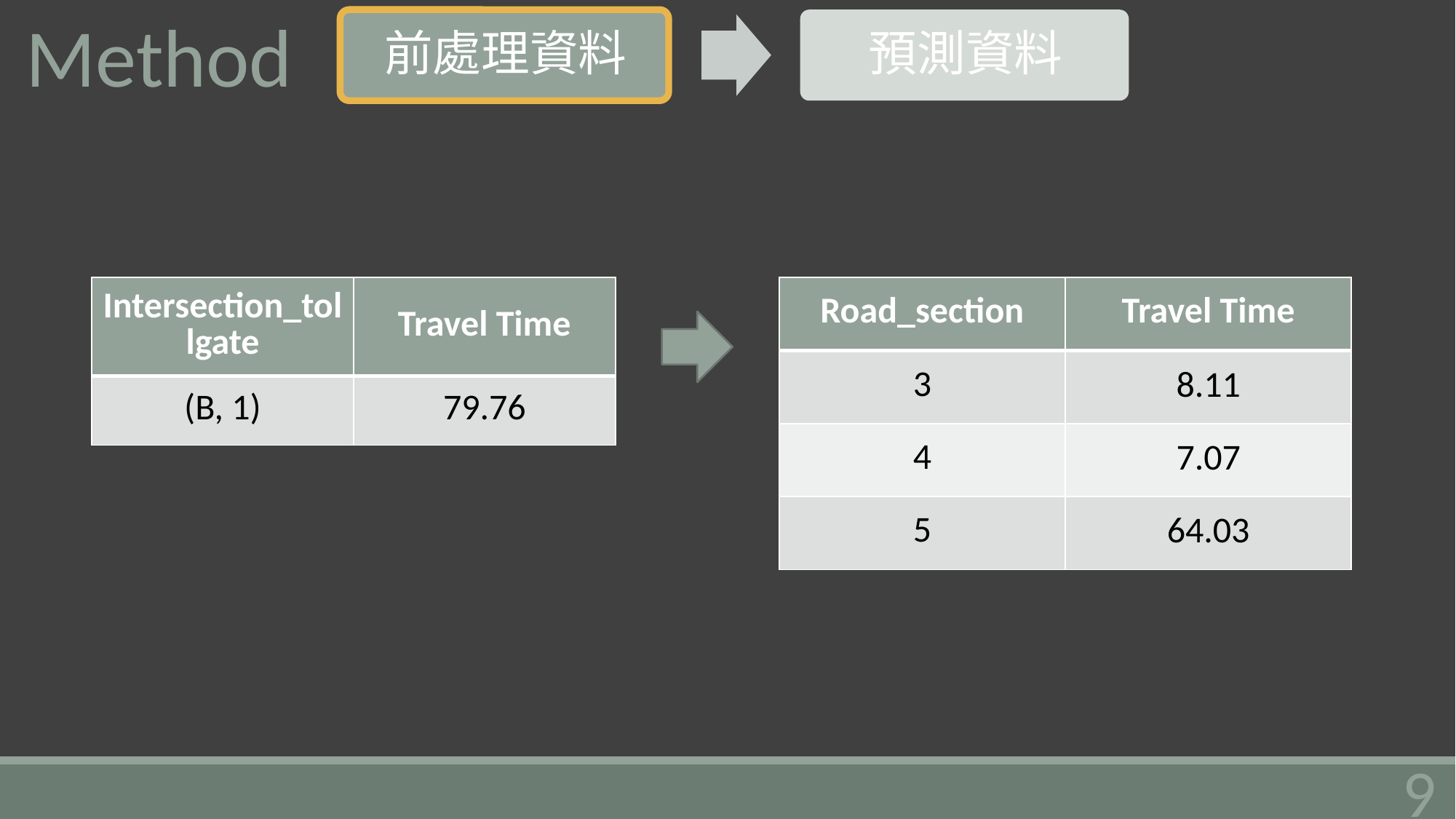

Method
前處理資料

預測資料
| Intersection\_tollgate | Travel Time |
| --- | --- |
| (B, 1) | 79.76 |
| Road\_section | Travel Time |
| --- | --- |
| 3 | 8.11 |
| 4 | 7.07 |
| 5 | 64.03 |

9